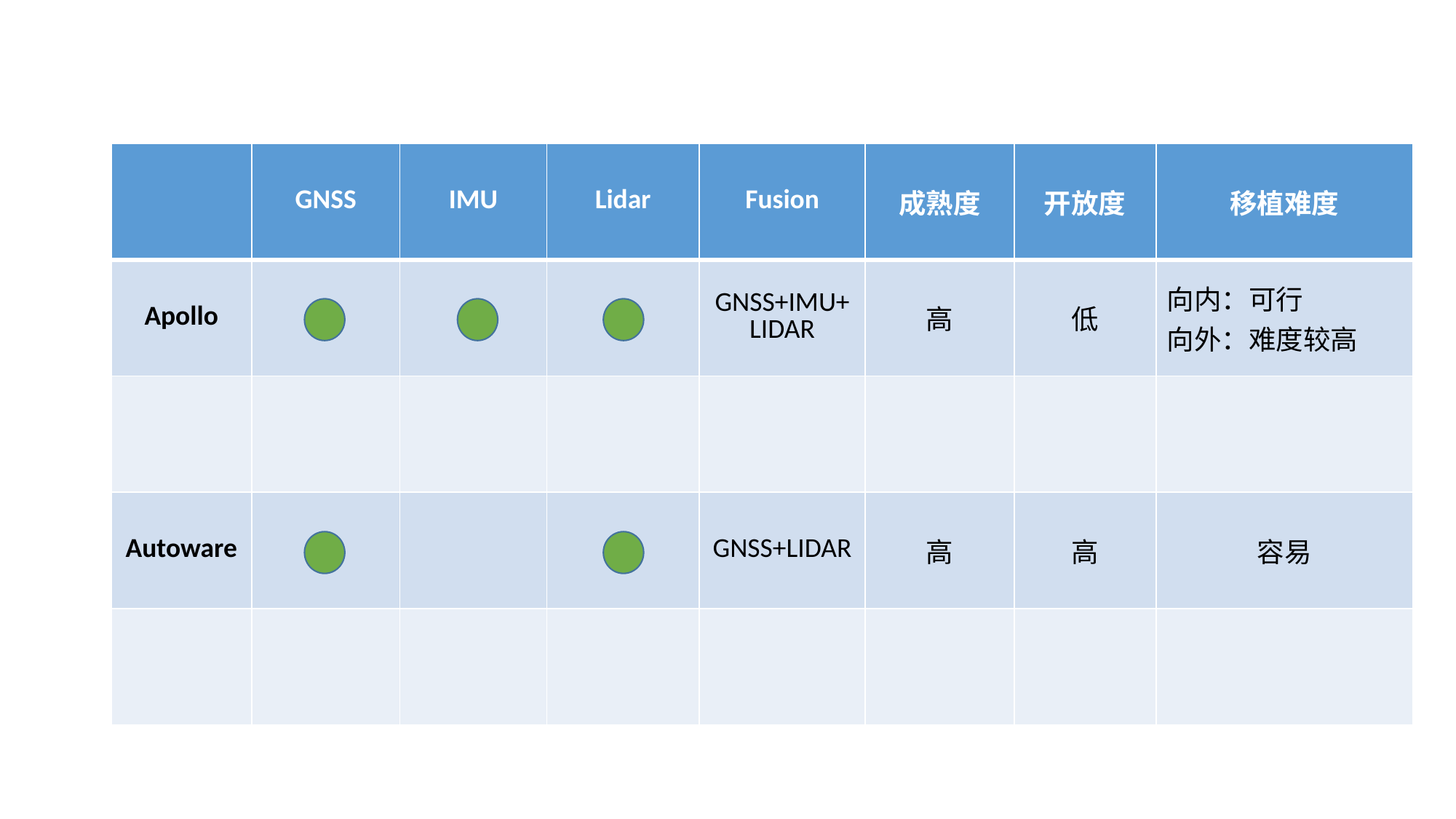

|  | GNSS | IMU | Lidar | Fusion | 成熟度 | 开放度 | 移植难度 |
| --- | --- | --- | --- | --- | --- | --- | --- |
| Apollo |  |  |  | GNSS+IMU+LIDAR | 高 | 低 | 向内：可行 向外：难度较高 |
|  |  |  |  |  |  |  |  |
| Autoware |  |  |  | GNSS+LIDAR | 高 | 高 | 容易 |
|  |  |  |  |  |  |  |  |